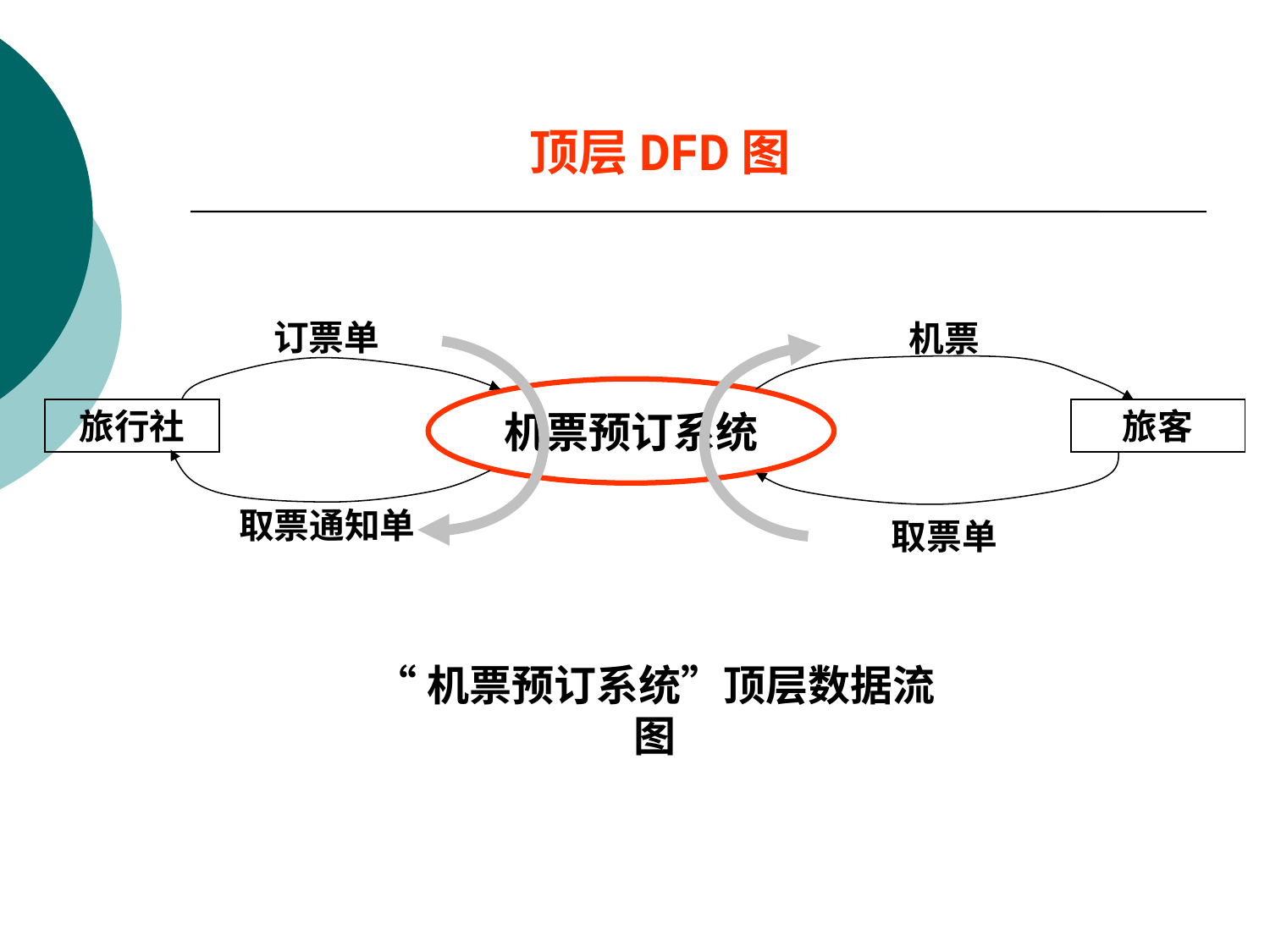

顶层DFD图
订票单

机票

机票预订系统

旅行社
旅客

取票通知单

取票单
“机票预订系统”顶层数据流图